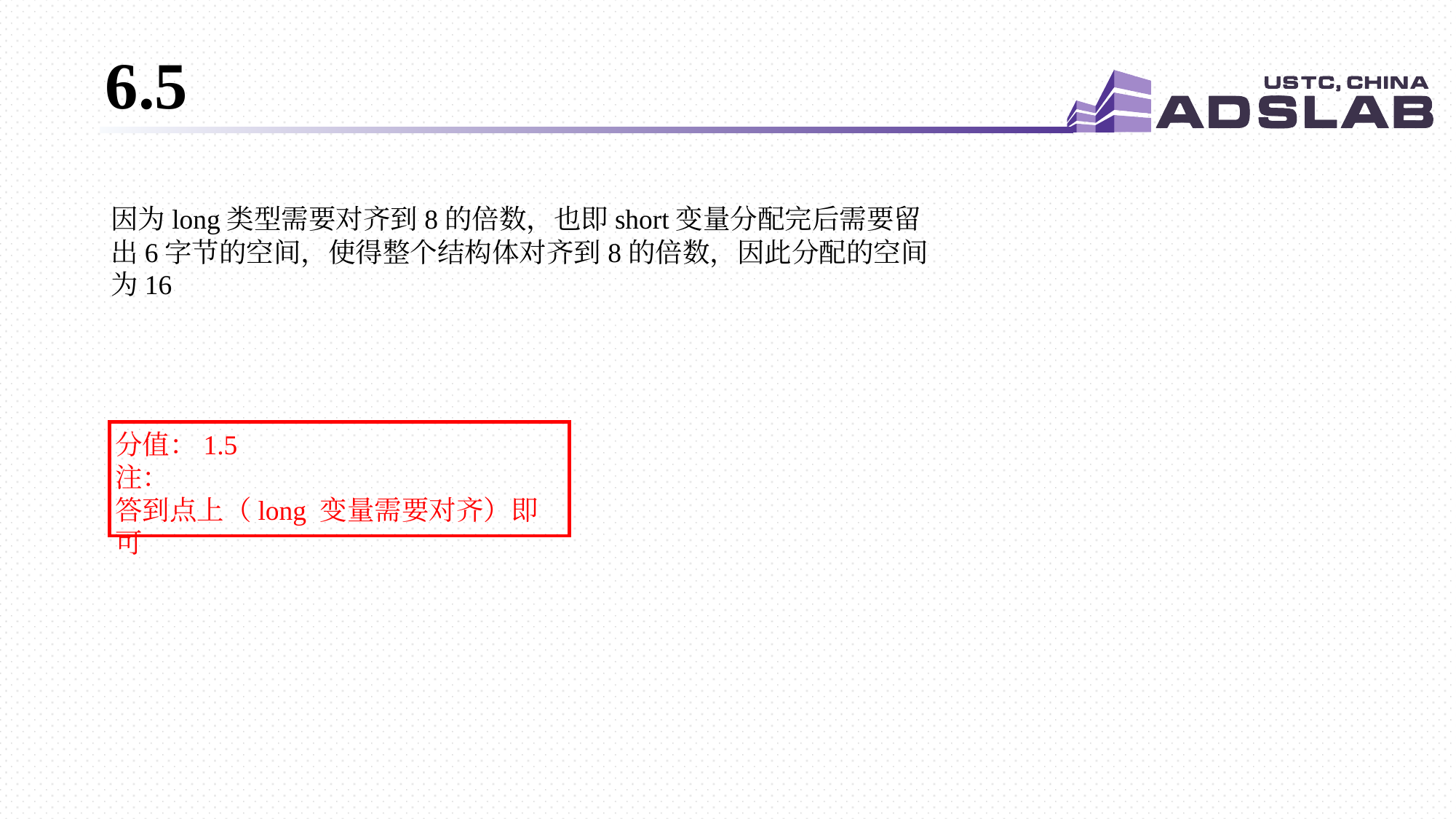

# 6.5

因为long类型需要对齐到8的倍数，也即short变量分配完后需要留出6字节的空间，使得整个结构体对齐到8的倍数，因此分配的空间为16
分值：1.5
注：
答到点上（long 变量需要对齐）即可